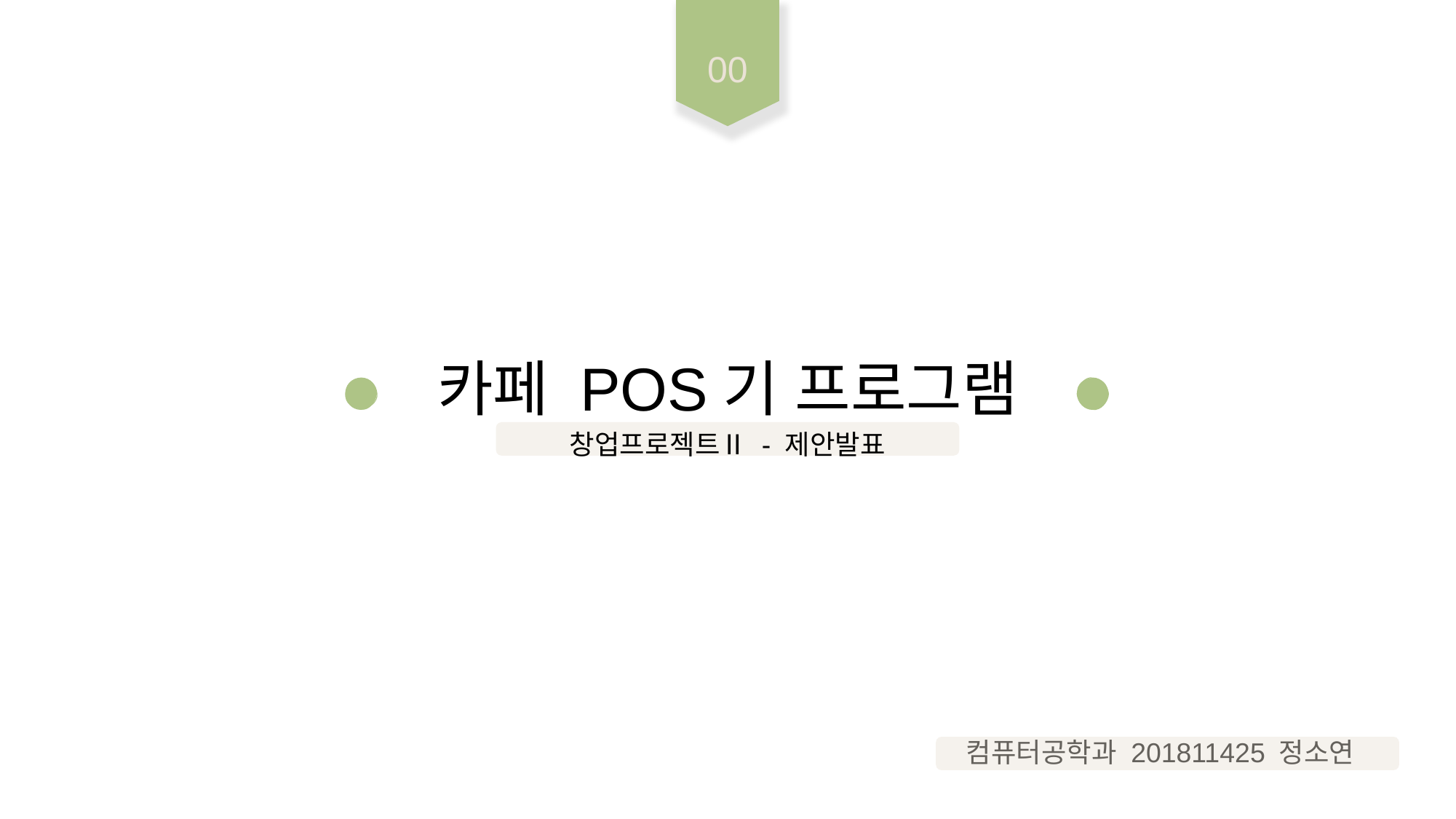

00
카페 POS기 프로그램

창업프로젝트Ⅱ - 제안발표

컴퓨터공학과 201811425 정소연